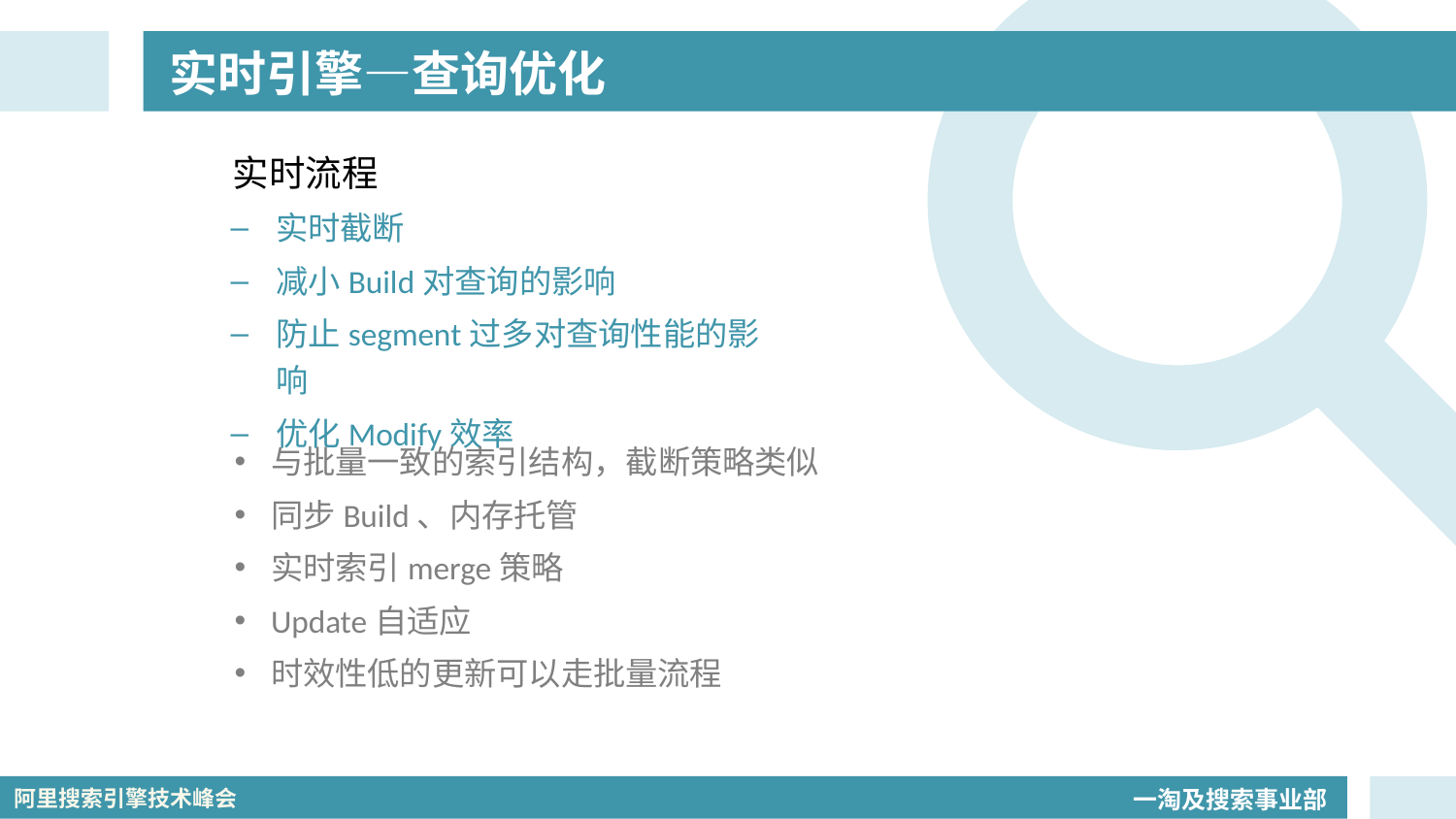

# 实时引擎—查询优化
        实时流程
实时截断
减小Build对查询的影响
防止segment过多对查询性能的影响
优化Modify效率

与批量一致的索引结构，截断策略类似
同步Build、内存托管
实时索引merge策略
Update自适应
时效性低的更新可以走批量流程